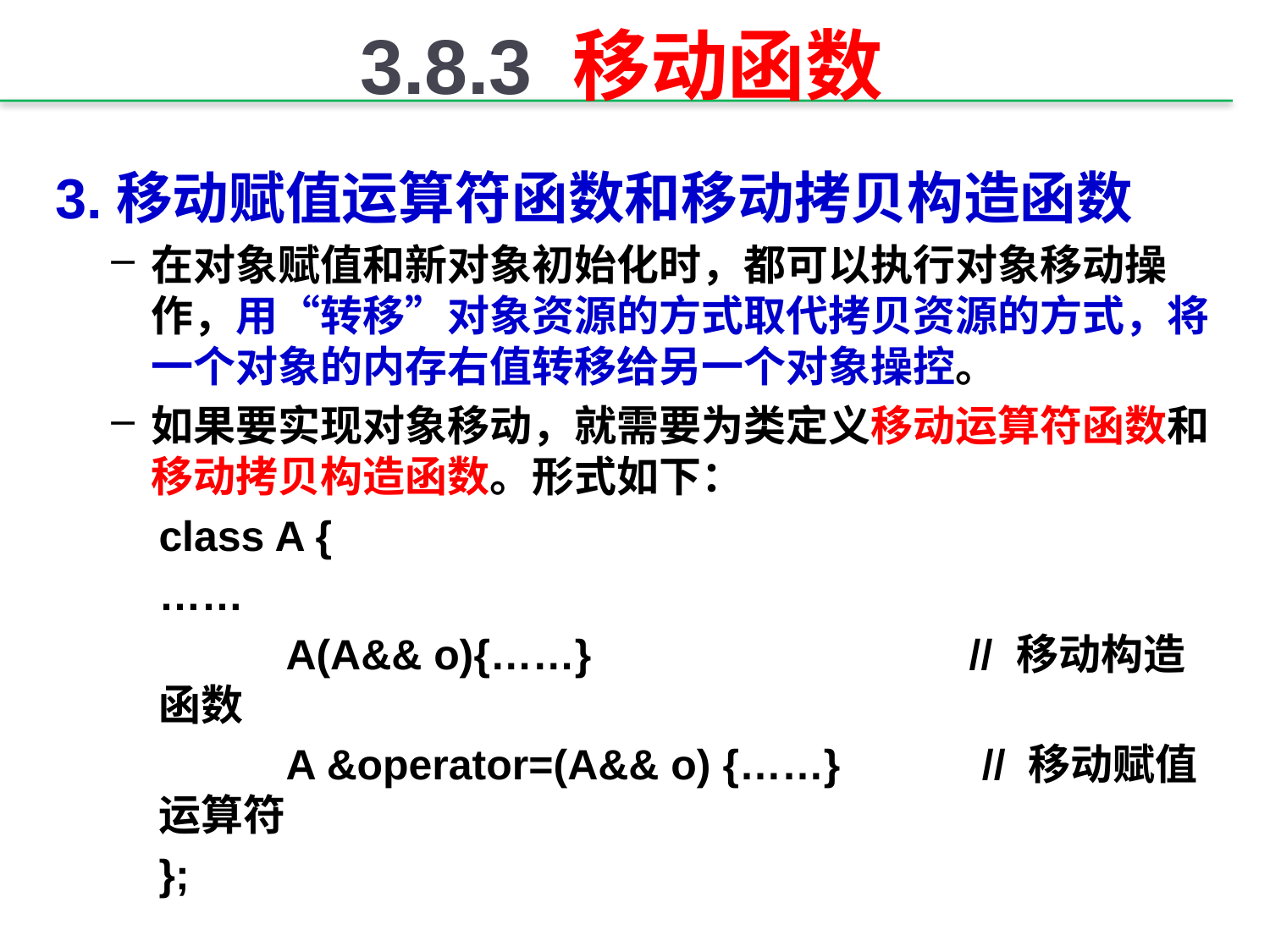

# 3.8.3 移动函数
3.移动赋值运算符函数和移动拷贝构造函数
在对象赋值和新对象初始化时，都可以执行对象移动操作，用“转移”对象资源的方式取代拷贝资源的方式，将一个对象的内存右值转移给另一个对象操控。
如果要实现对象移动，就需要为类定义移动运算符函数和移动拷贝构造函数。形式如下：
class A {
……
	A(A&& o){……}                                // 移动构造函数
	A &operator=(A&& o) {……}            // 移动赋值运算符
};